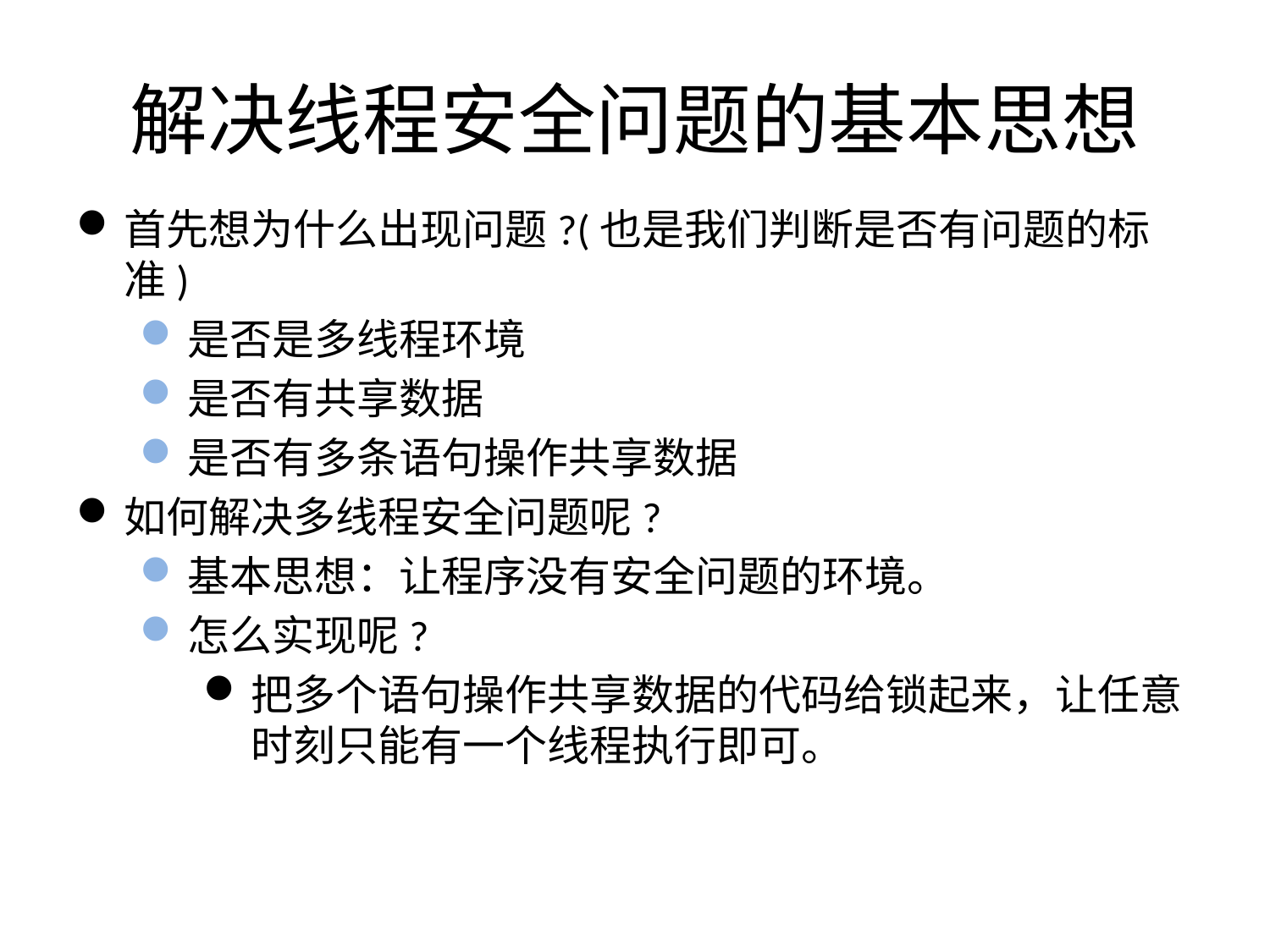

# 解决线程安全问题的基本思想
首先想为什么出现问题?(也是我们判断是否有问题的标准)
是否是多线程环境
是否有共享数据
是否有多条语句操作共享数据
如何解决多线程安全问题呢?
基本思想：让程序没有安全问题的环境。
怎么实现呢?
把多个语句操作共享数据的代码给锁起来，让任意时刻只能有一个线程执行即可。